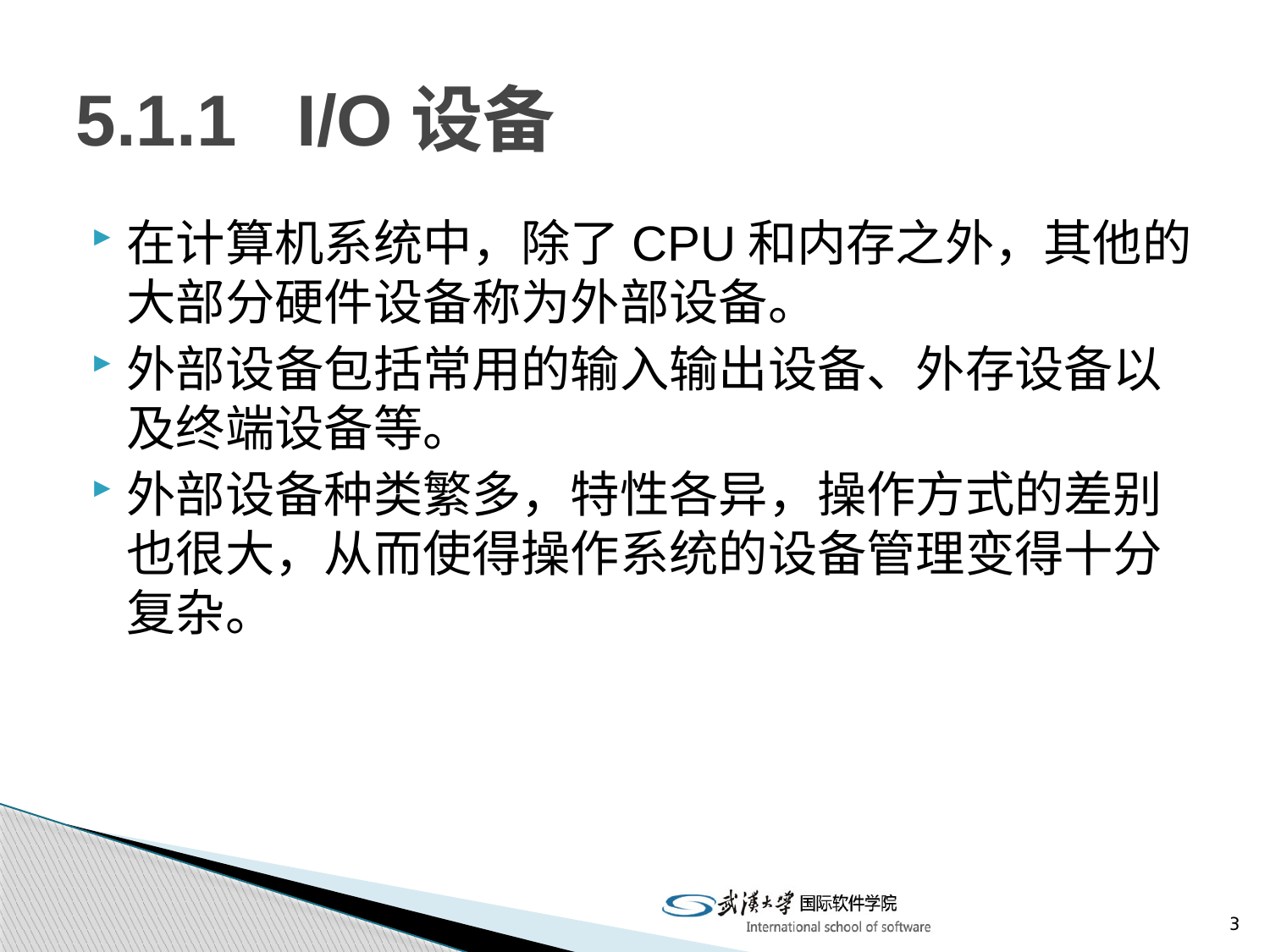

# 5.1.1   I/O设备
在计算机系统中，除了CPU和内存之外，其他的大部分硬件设备称为外部设备。
外部设备包括常用的输入输出设备、外存设备以及终端设备等。
外部设备种类繁多，特性各异，操作方式的差别也很大，从而使得操作系统的设备管理变得十分复杂。
3